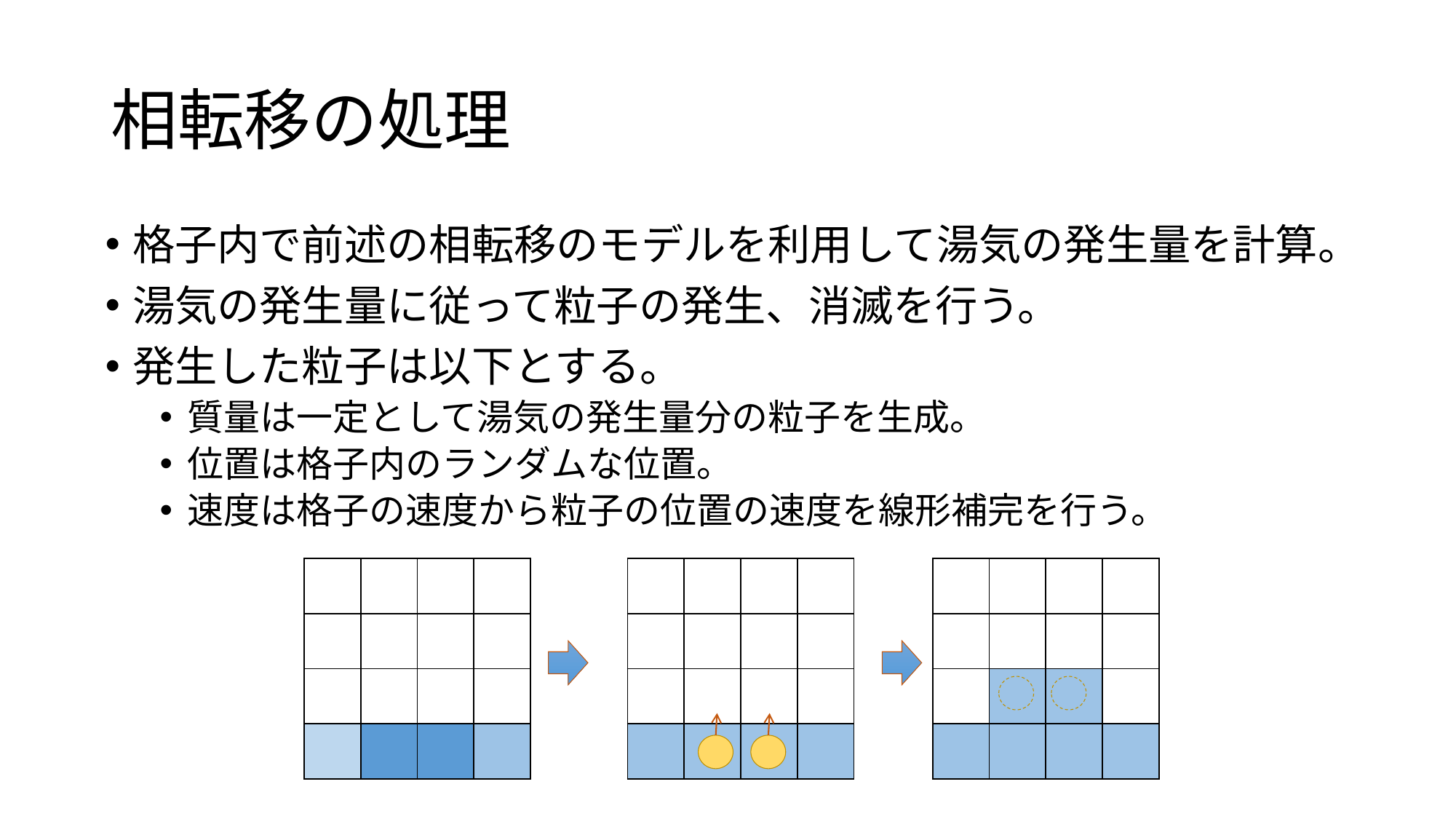

# 相転移の処理
格子内で前述の相転移のモデルを利用して湯気の発生量を計算。
湯気の発生量に従って粒子の発生、消滅を行う。
発生した粒子は以下とする。
質量は一定として湯気の発生量分の粒子を生成。
位置は格子内のランダムな位置。
速度は格子の速度から粒子の位置の速度を線形補完を行う。

|  |  |  |  |
| --- | --- | --- | --- |
|  |  |  |  |
|  |  |  |  |
|  |  |  |  |
|  |  |  |  |
| --- | --- | --- | --- |
|  |  |  |  |
|  |  |  |  |
|  |  |  |  |
|  |  |  |  |
| --- | --- | --- | --- |
|  |  |  |  |
|  |  |  |  |
|  |  |  |  |